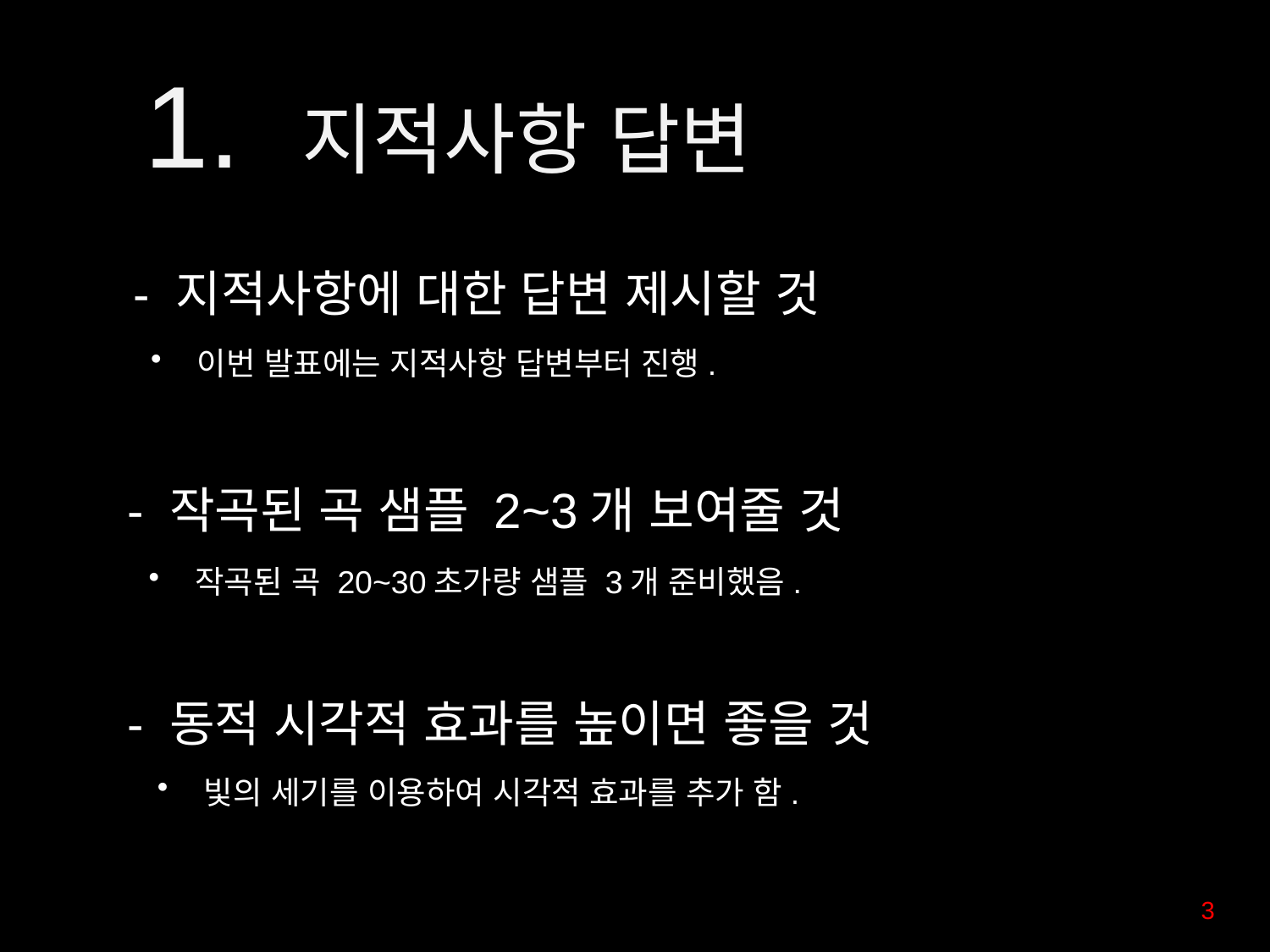

1. 지적사항 답변
- 지적사항에 대한 답변 제시할 것
 이번 발표에는 지적사항 답변부터 진행.

Plz, explain about the pictures.
- 작곡된 곡 샘플 2~3개 보여줄 것
 작곡된 곡 20~30초가량 샘플 3개 준비했음.
- 동적 시각적 효과를 높이면 좋을 것
 빛의 세기를 이용하여 시각적 효과를 추가 함.
3
3